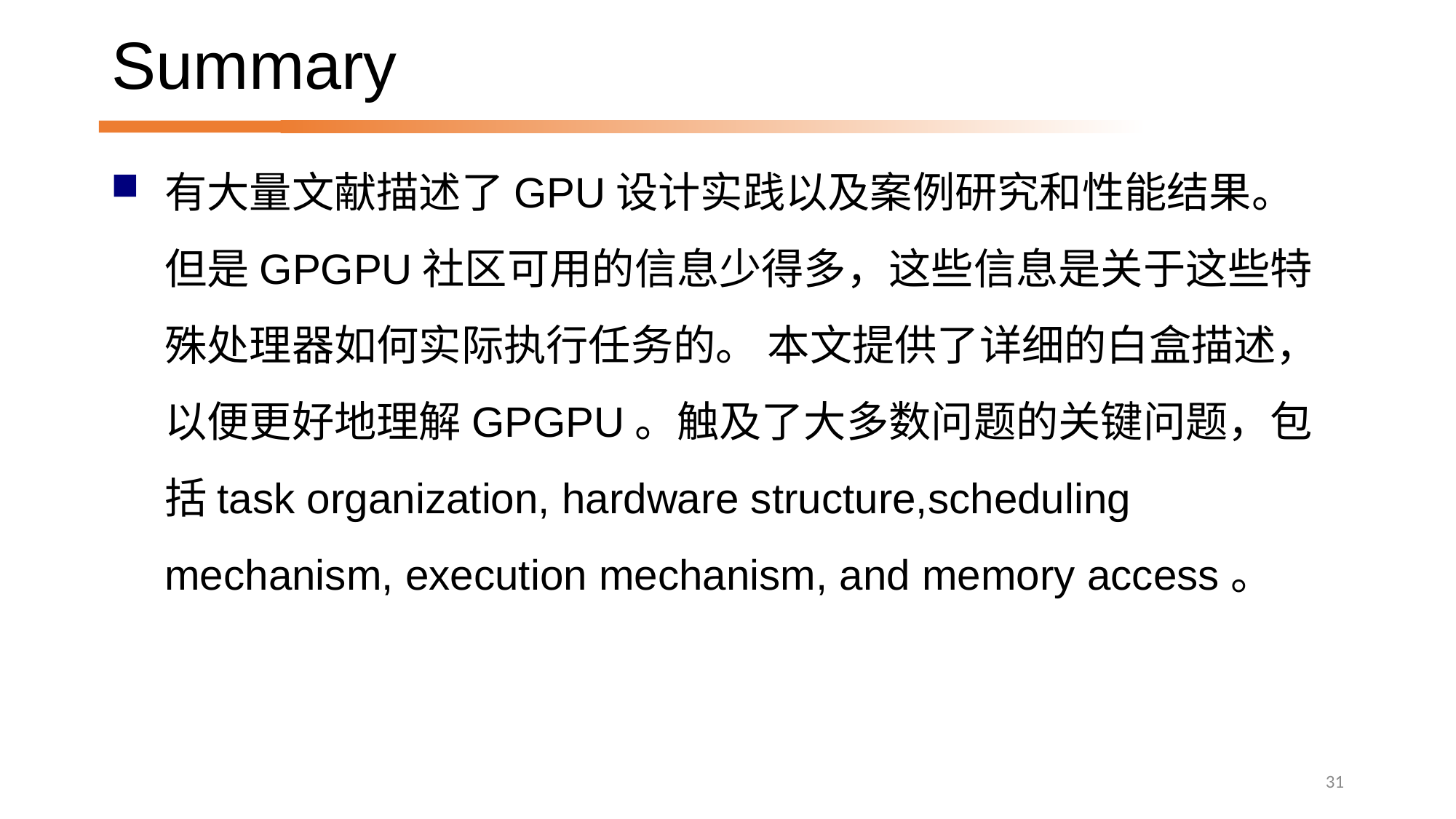

# Summary
有大量文献描述了GPU设计实践以及案例研究和性能结果。 但是GPGPU社区可用的信息少得多，这些信息是关于这些特殊处理器如何实际执行任务的。 本文提供了详细的白盒描述，以便更好地理解GPGPU。触及了大多数问题的关键问题，包括task organization, hardware structure,scheduling mechanism, execution mechanism, and memory access。
31